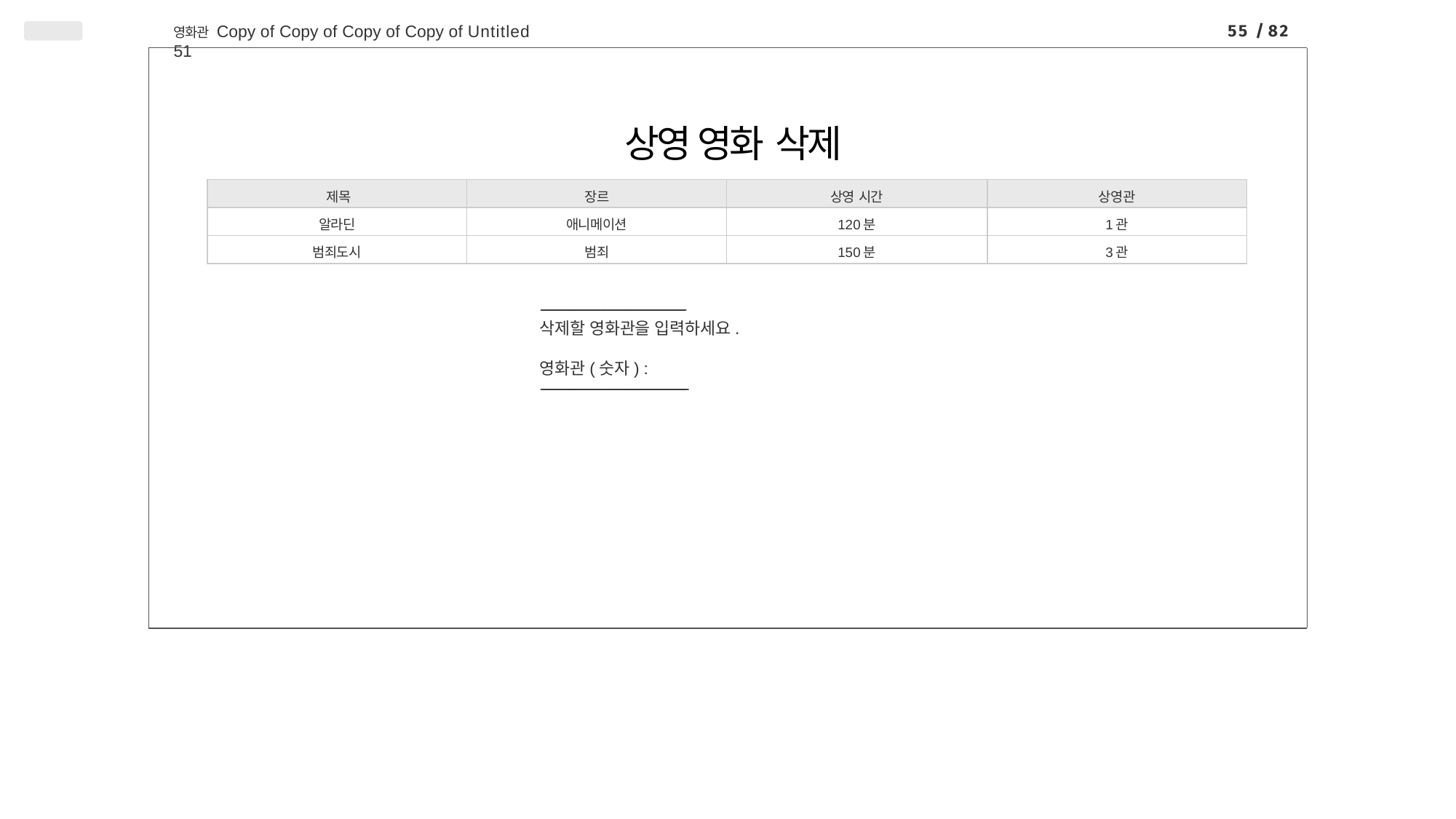

55 / 82
영화관 Copy of Copy of Copy of Copy of Untitled 51

# 상영 영화 삭제
| 제목 | 장르 | 상영 시간 | 상영관 |
| --- | --- | --- | --- |
| 알라딘 | 애니메이션 | 120분 | 1관 |
| 범죄도시 | 범죄 | 150분 | 3관 |

-------------------------------------------------------------------
삭제할 영화관을 입력하세요.

영화관(숫자) :
--------------------------------------------------------------------